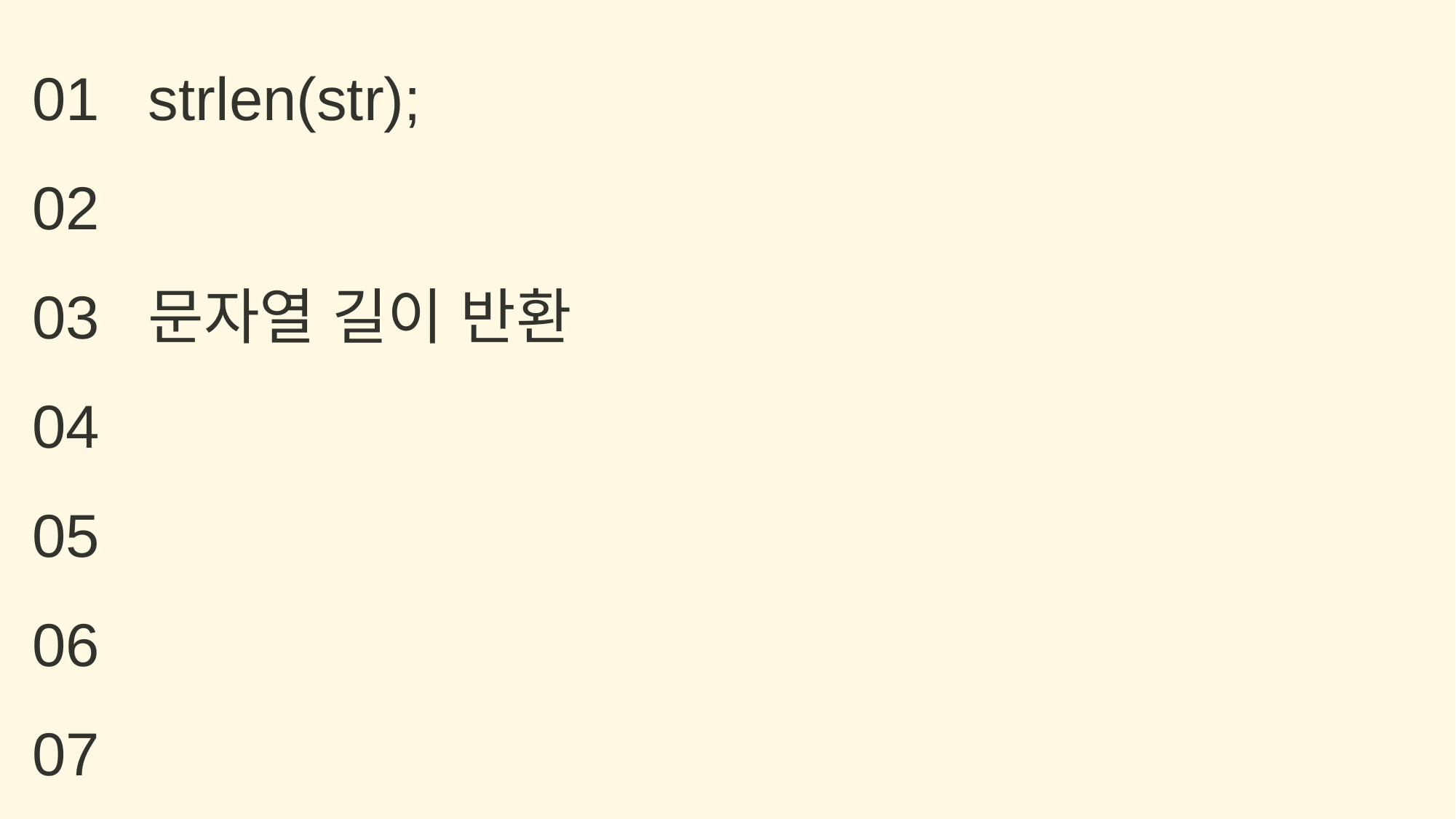

strlen(str);

문자열 길이 반환
01
02
03
04
05
06
07